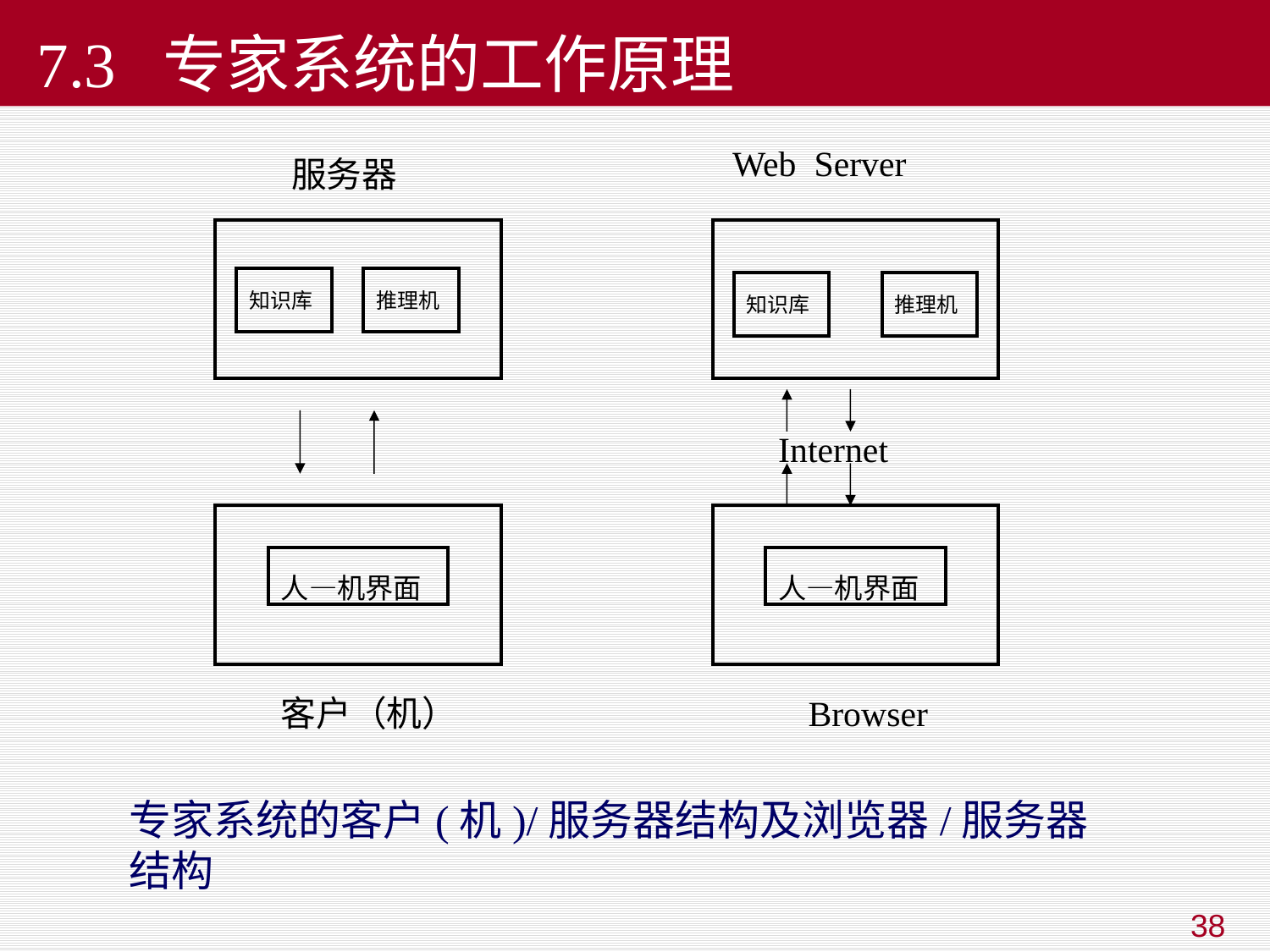

7.3  专家系统的工作原理
  Web  Server
服务器

|  |
| --- |
|  |
| --- |
| 知识库 |
| --- |
| 推理机 |
| --- |
| 知识库 |
| --- |
| 推理机 |
| --- |

Internet

|  |
| --- |
|  |
| --- |
| 人—机界面 |
| --- |
| 人—机界面 |
| --- |
客户（机）
 Browser
专家系统的客户(机)/服务器结构及浏览器/服务器结构

38